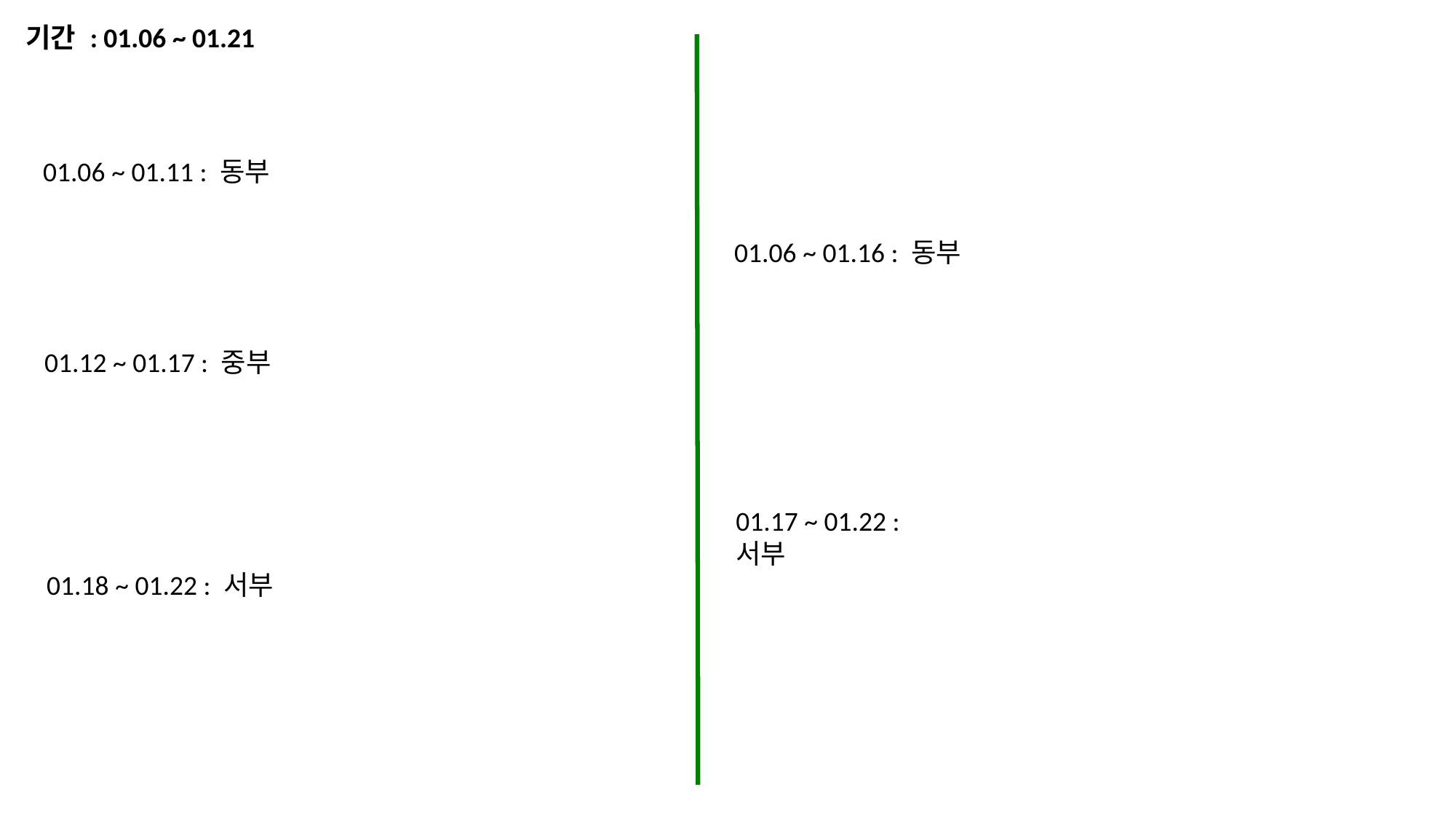

기간 : 01.06 ~ 01.21
01.06 ~ 01.11 : 동부
01.06 ~ 01.16 : 동부
01.12 ~ 01.17 : 중부
01.17 ~ 01.22 : 서부
01.18 ~ 01.22 : 서부